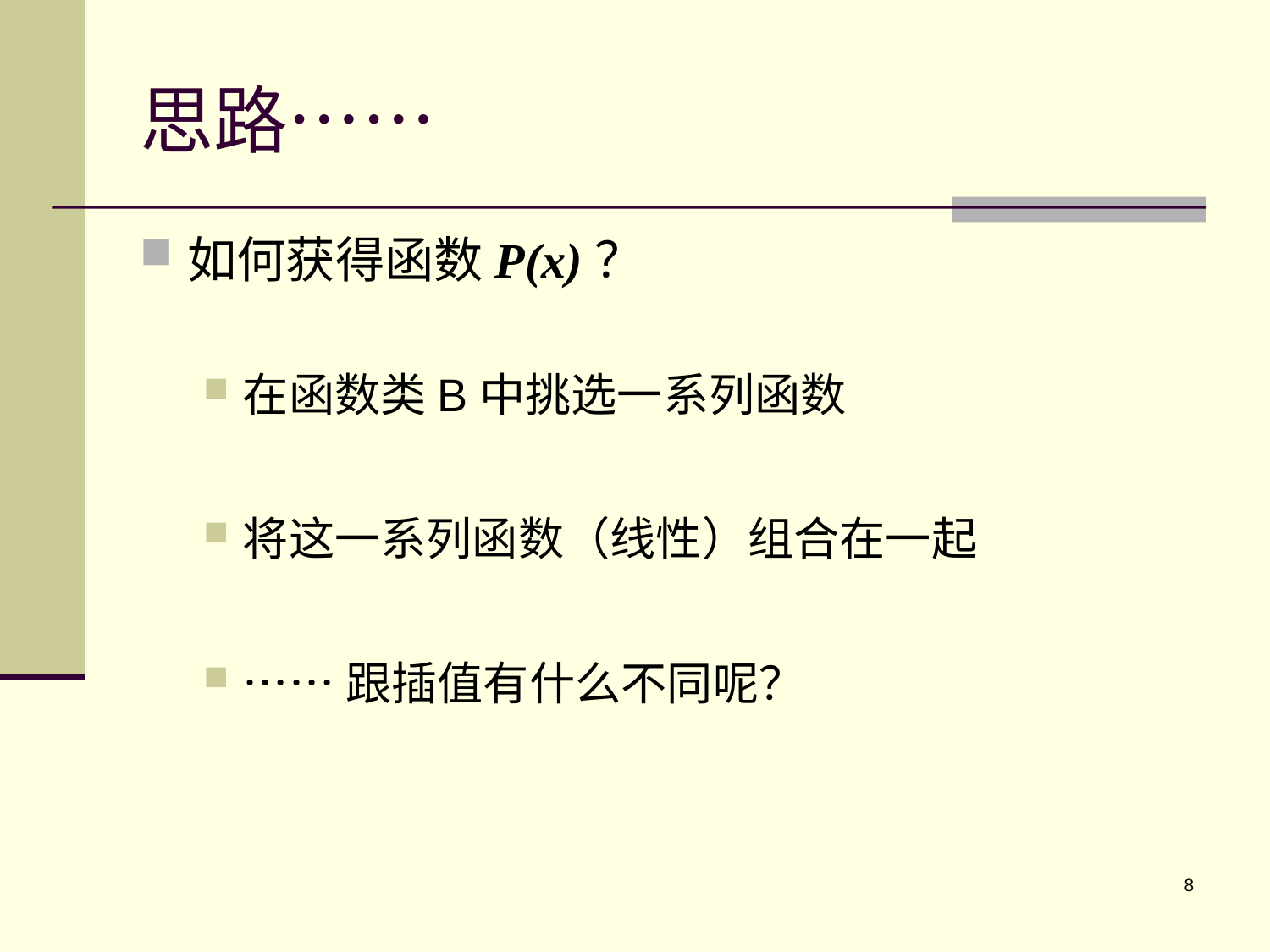

# 思路……
如何获得函数P(x)？

在函数类B中挑选一系列函数

将这一系列函数（线性）组合在一起

……跟插值有什么不同呢？
8